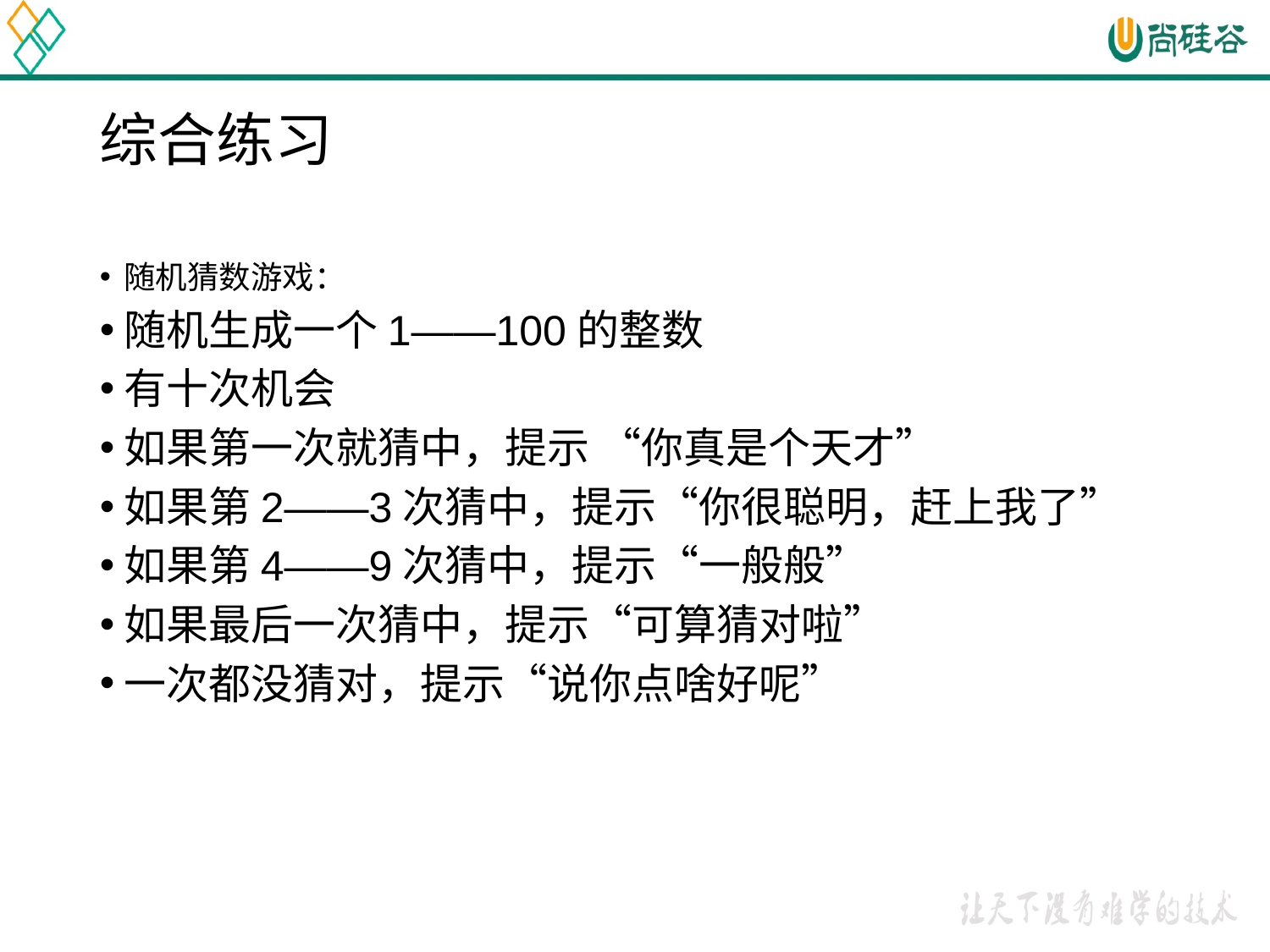

# 综合练习
随机猜数游戏：
随机生成一个1——100的整数
有十次机会
如果第一次就猜中，提示 “你真是个天才”
如果第2——3次猜中，提示“你很聪明，赶上我了”
如果第4——9次猜中，提示“一般般”
如果最后一次猜中，提示“可算猜对啦”
一次都没猜对，提示“说你点啥好呢”